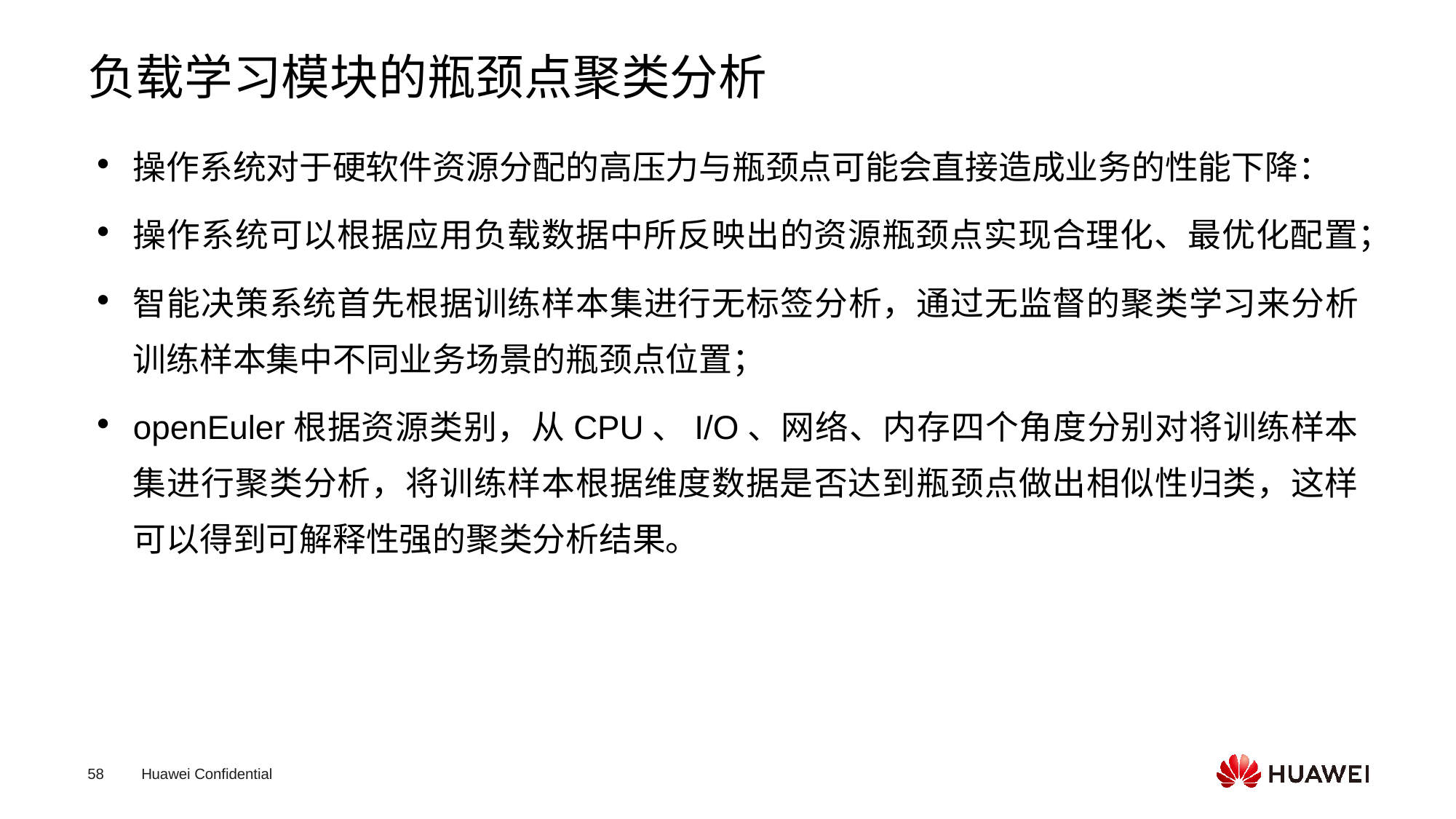

# 负载学习模块的瓶颈点聚类分析
操作系统对于硬软件资源分配的高压力与瓶颈点可能会直接造成业务的性能下降：
操作系统可以根据应用负载数据中所反映出的资源瓶颈点实现合理化、最优化配置；
智能决策系统首先根据训练样本集进行无标签分析，通过无监督的聚类学习来分析训练样本集中不同业务场景的瓶颈点位置；
openEuler根据资源类别，从CPU、I/O、网络、内存四个角度分别对将训练样本集进行聚类分析，将训练样本根据维度数据是否达到瓶颈点做出相似性归类，这样可以得到可解释性强的聚类分析结果。